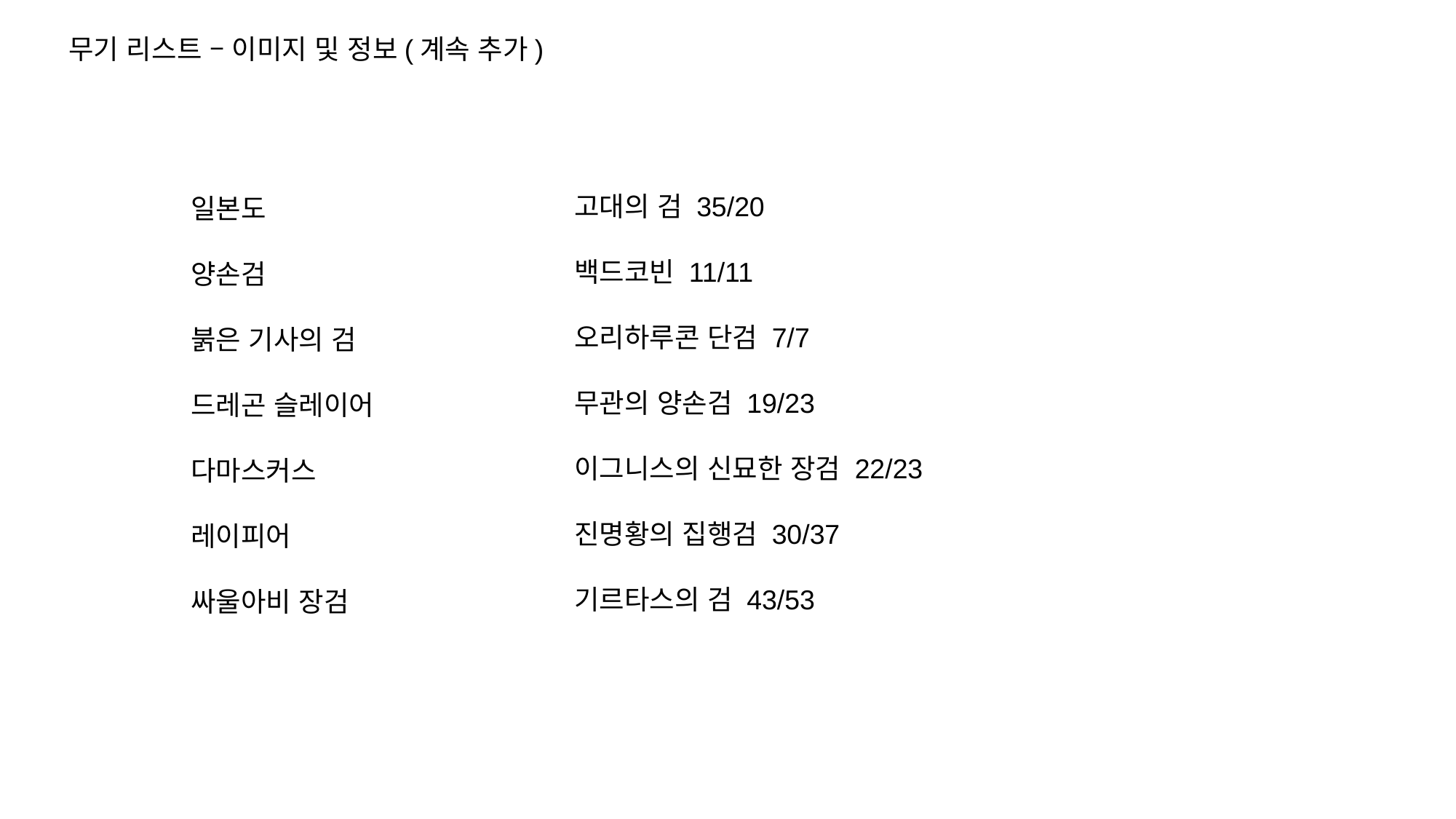

무기 리스트 – 이미지 및 정보(계속 추가)
고대의 검 35/20

백드코빈 11/11

오리하루콘 단검 7/7

무관의 양손검 19/23

이그니스의 신묘한 장검 22/23

진명황의 집행검 30/37

기르타스의 검 43/53
일본도

양손검

붉은 기사의 검

드레곤 슬레이어

다마스커스

레이피어

싸울아비 장검